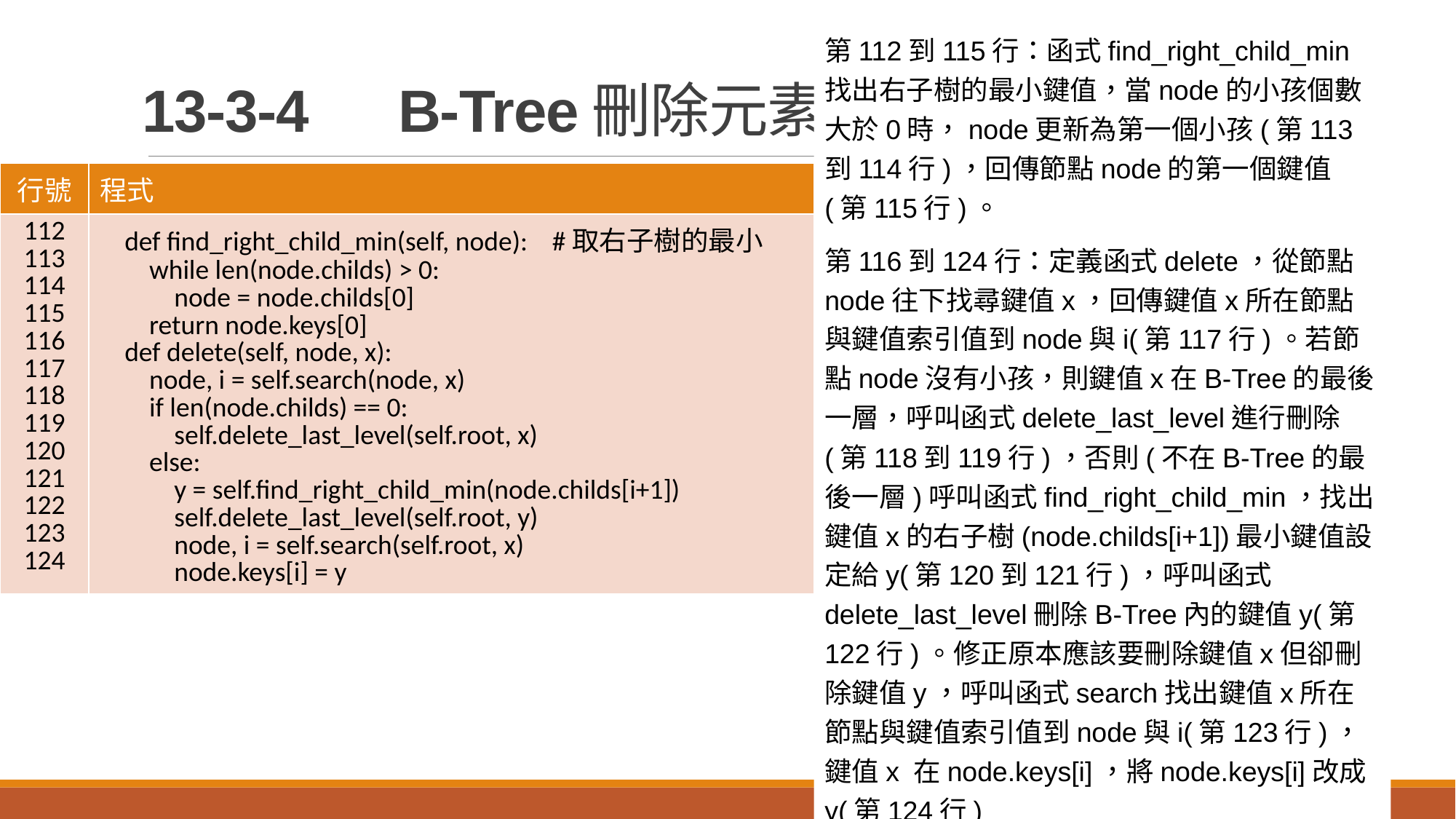

第112到115行：函式find_right_child_min找出右子樹的最小鍵值，當node的小孩個數大於0時，node更新為第一個小孩(第113到114行)，回傳節點node的第一個鍵值(第115行)。
第116到124行：定義函式delete，從節點node往下找尋鍵值x，回傳鍵值x所在節點與鍵值索引值到node與i(第117行)。若節點node沒有小孩，則鍵值x在B-Tree的最後一層，呼叫函式delete_last_level進行刪除(第118到119行)，否則(不在B-Tree的最後一層)呼叫函式find_right_child_min，找出鍵值x的右子樹(node.childs[i+1])最小鍵值設定給y(第120到121行)，呼叫函式delete_last_level刪除B-Tree內的鍵值y(第122行)。修正原本應該要刪除鍵值x但卻刪除鍵值y，呼叫函式search找出鍵值x所在節點與鍵值索引值到node與i(第123行)，鍵值x 在node.keys[i]，將node.keys[i]改成y(第124行)
# 13-3-4　B-Tree刪除元素的程式實作(BTree.py)
| 行號 | 程式 |
| --- | --- |
| 112 113 114 115 116 117 118 119 120 121 122 123 124 | def find\_right\_child\_min(self, node): #取右子樹的最小 while len(node.childs) > 0: node = node.childs[0] return node.keys[0] def delete(self, node, x): node, i = self.search(node, x) if len(node.childs) == 0: self.delete\_last\_level(self.root, x) else: y = self.find\_right\_child\_min(node.childs[i+1]) self.delete\_last\_level(self.root, y) node, i = self.search(self.root, x) node.keys[i] = y |